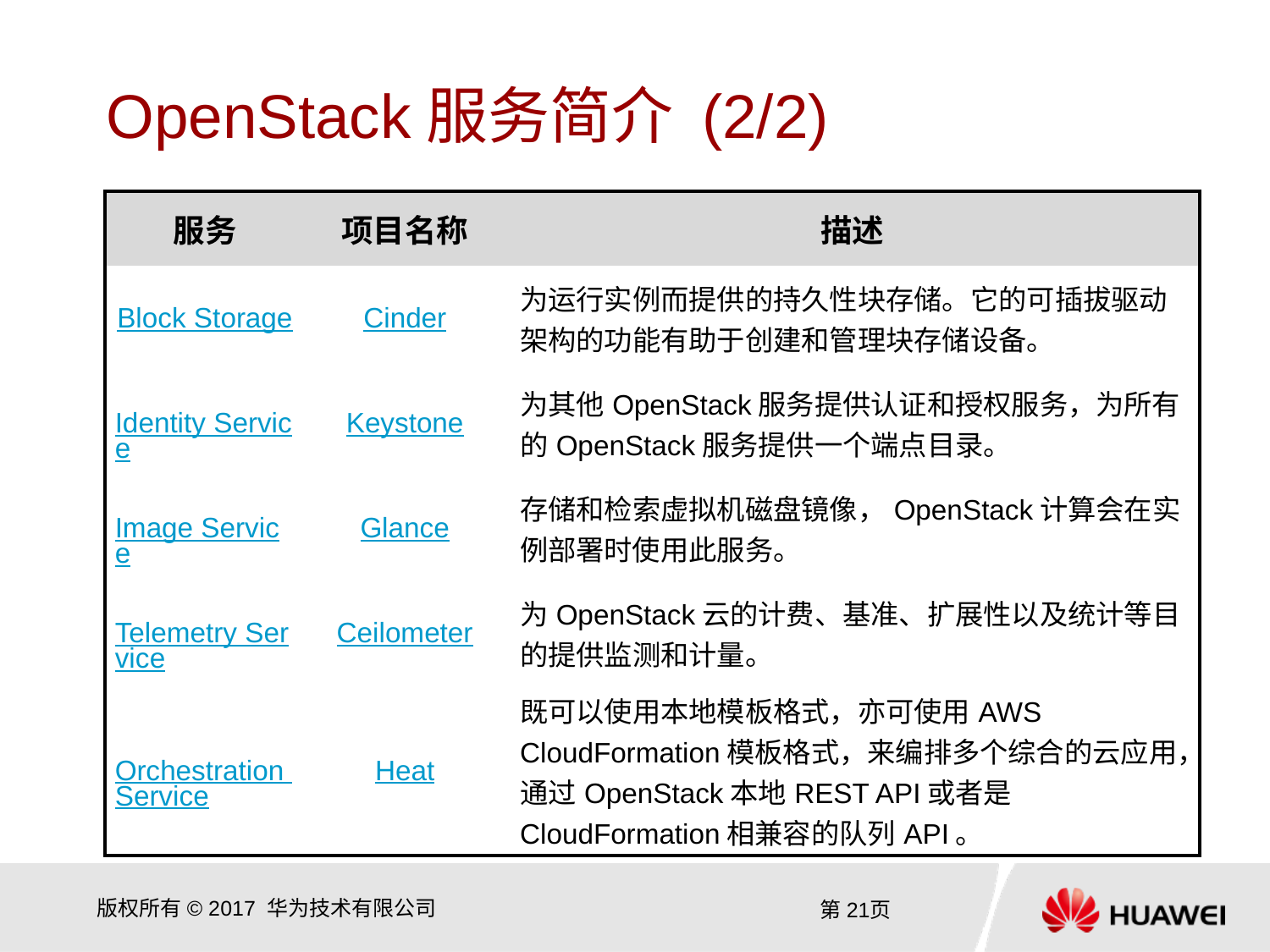

# OpenStack服务简介 (2/2)
| 服务 | 项目名称 | 描述 |
| --- | --- | --- |
| Block Storage | Cinder | 为运行实例而提供的持久性块存储。它的可插拔驱动架构的功能有助于创建和管理块存储设备。 |
| Identity Service | Keystone | 为其他OpenStack服务提供认证和授权服务，为所有的OpenStack服务提供一个端点目录。 |
| Image Service | Glance | 存储和检索虚拟机磁盘镜像，OpenStack计算会在实例部署时使用此服务。 |
| Telemetry Service | Ceilometer | 为OpenStack云的计费、基准、扩展性以及统计等目的提供监测和计量。 |
| Orchestration Service | Heat | 既可以使用本地模板格式，亦可使用AWS CloudFormation模板格式，来编排多个综合的云应用，通过OpenStack本地REST API或者是CloudFormation相兼容的队列API。 |